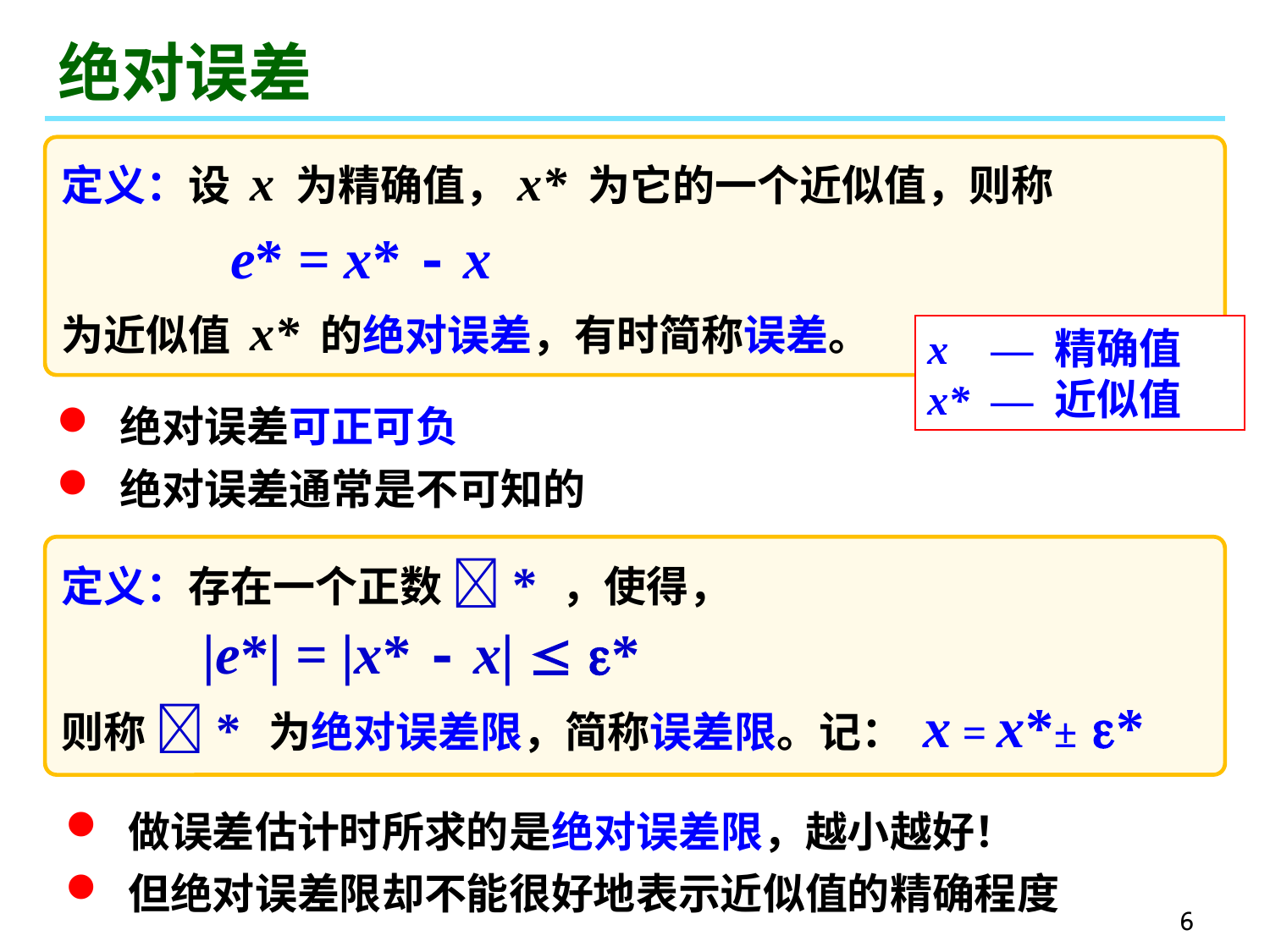

# 绝对误差
定义：设 x 为精确值，x* 为它的一个近似值，则称
                e* = x* - x
为近似值 x* 的绝对误差，有时简称误差。
x    — 精确值
x*  — 近似值
 绝对误差可正可负
 绝对误差通常是不可知的
定义：存在一个正数 ε* ，使得，
          |e*| = |x* - x| ≤ ε*
则称 ε* 为绝对误差限，简称误差限。记： x = x*± ε*
 做误差估计时所求的是绝对误差限，越小越好！
 但绝对误差限却不能很好地表示近似值的精确程度
6